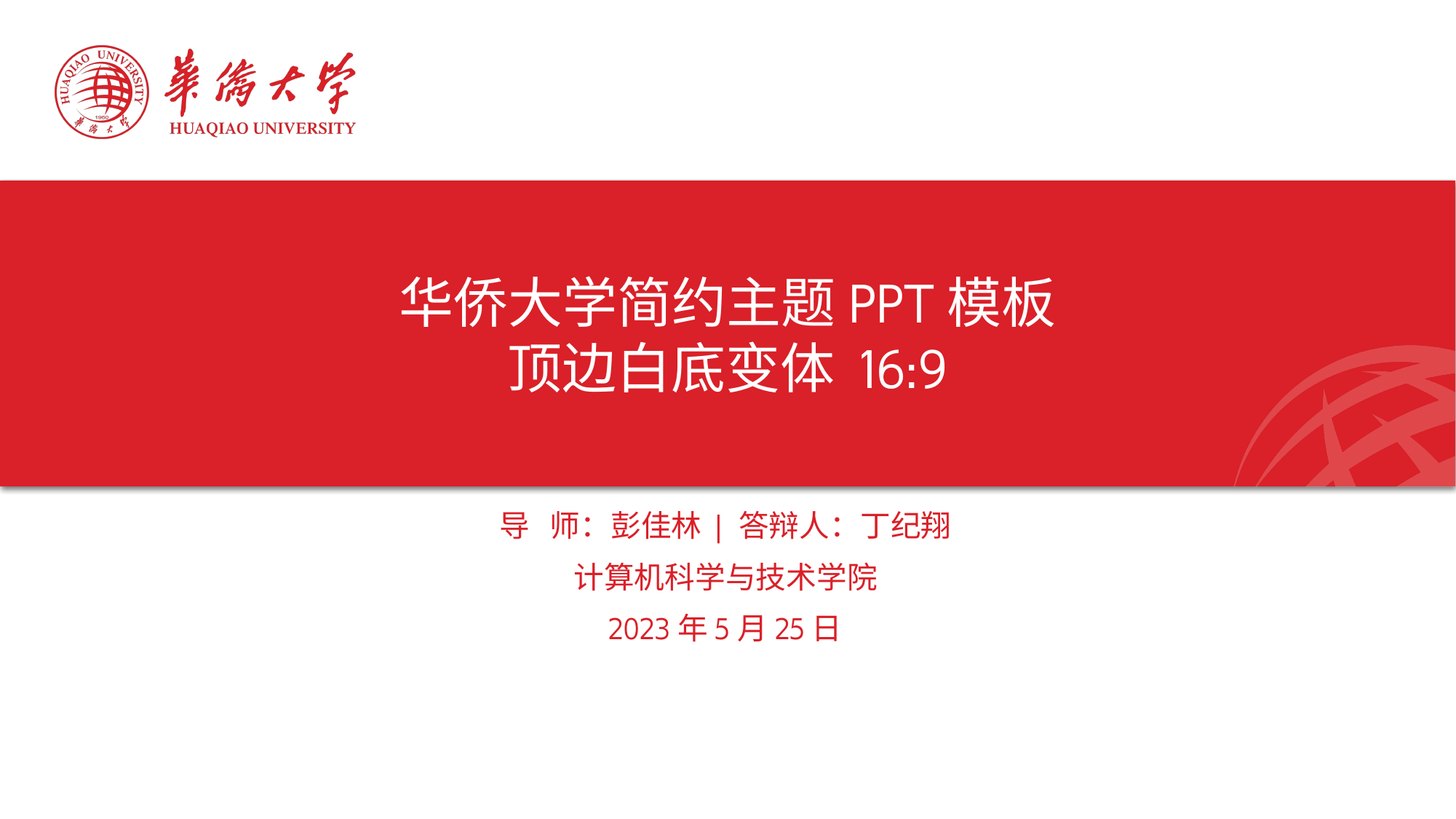

# 华侨大学简约主题PPT模板 顶边白底变体 16:9
导   师：彭佳林 | 答辩人：丁纪翔
计算机科学与技术学院
2023年5月25日